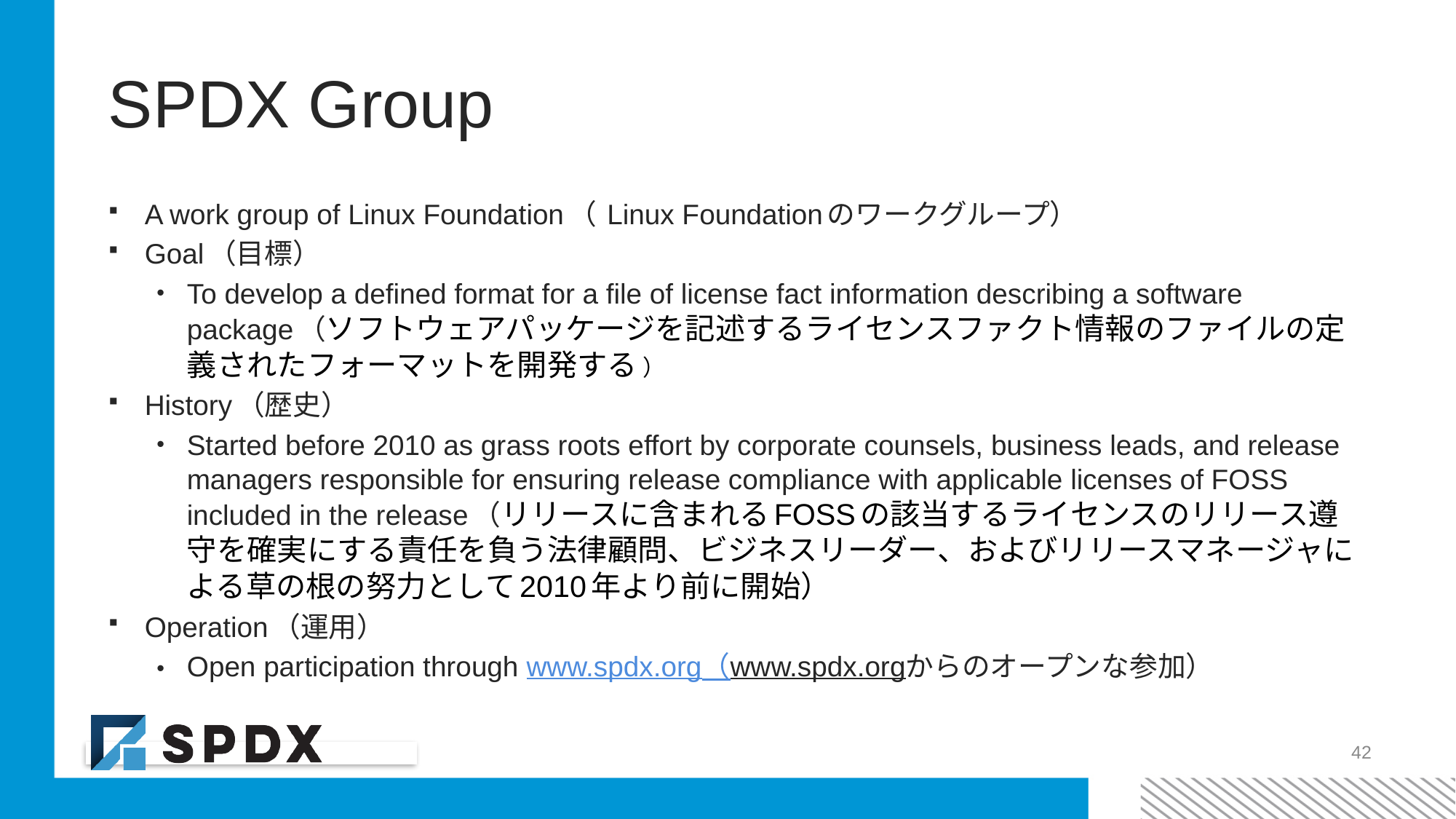

# SPDX Group
A work group of Linux Foundation（ Linux Foundationのワークグループ）
Goal（目標）
To develop a defined format for a file of license fact information describing a software package（ソフトウェアパッケージを記述するライセンスファクト情報のファイルの定義されたフォーマットを開発する ）
History（歴史）
Started before 2010 as grass roots effort by corporate counsels, business leads, and release managers responsible for ensuring release compliance with applicable licenses of FOSS included in the release（リリースに含まれるFOSSの該当するライセンスのリリース遵守を確実にする責任を負う法律顧問、ビジネスリーダー、およびリリースマネージャによる草の根の努力として2010年より前に開始）
Operation（運用）
Open participation through www.spdx.org（www.spdx.orgからのオープンな参加）

42